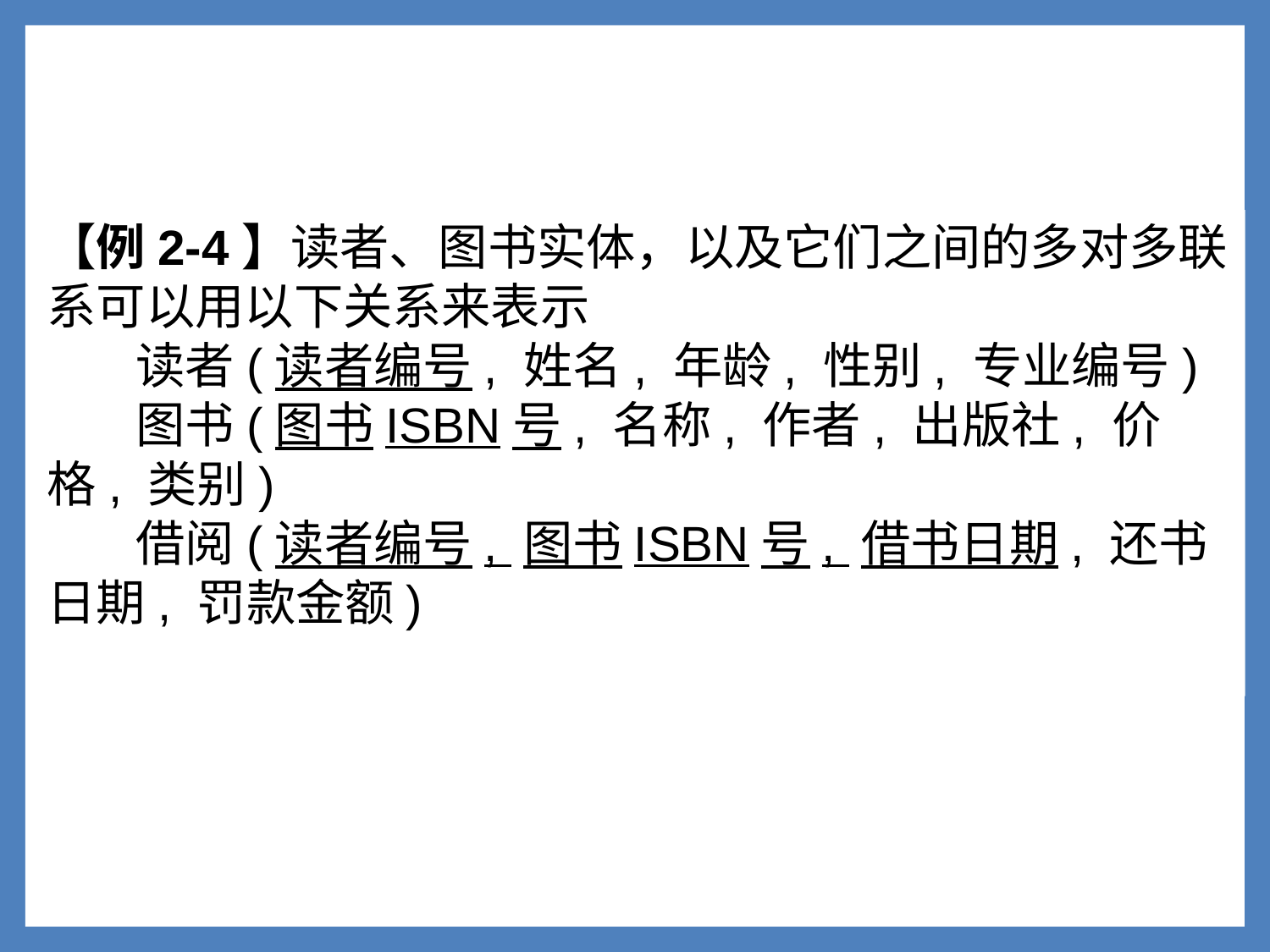

【例2-4】读者、图书实体，以及它们之间的多对多联系可以用以下关系来表示
       读者(读者编号, 姓名, 年龄, 性别, 专业编号)
       图书(图书ISBN号, 名称, 作者, 出版社, 价格, 类别)
       借阅(读者编号, 图书ISBN号, 借书日期, 还书日期, 罚款金额)

1